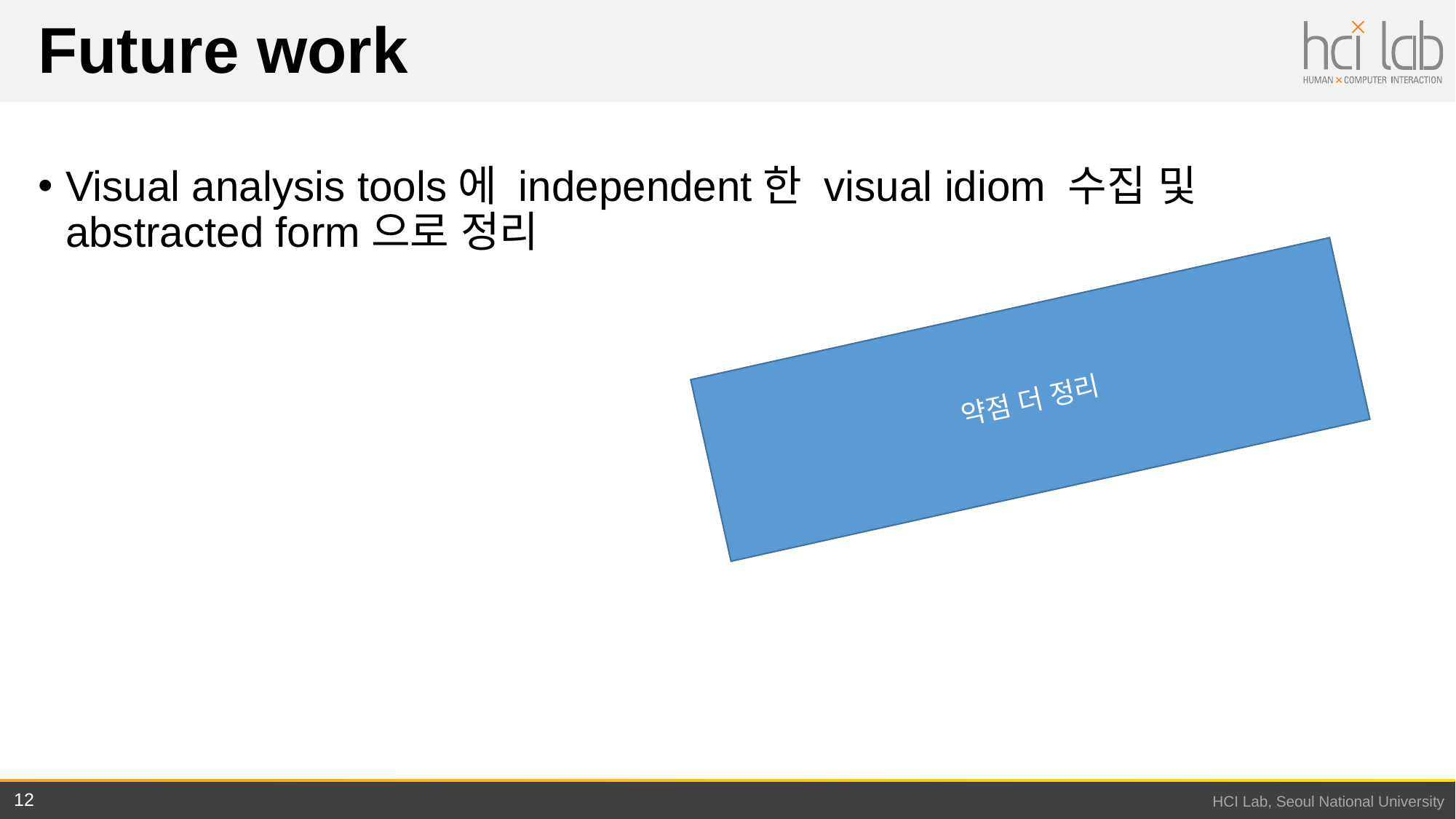

# Future work
Visual analysis tools에 independent한 visual idiom 수집 및 abstracted form으로 정리

약점 더 정리
12